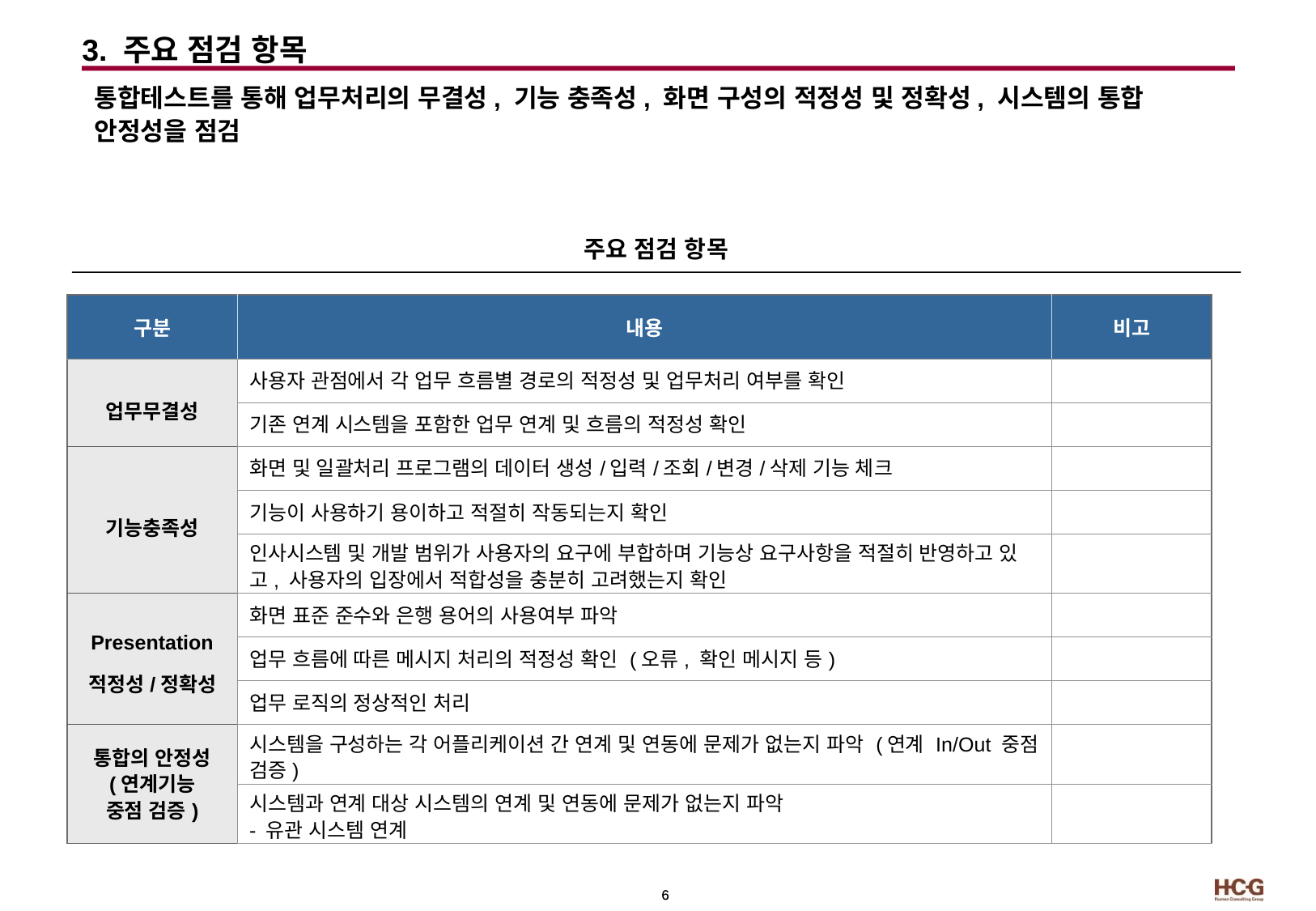

3. 주요 점검 항목

통합테스트를 통해 업무처리의 무결성, 기능 충족성, 화면 구성의 적정성 및 정확성, 시스템의 통합 안정성을 점검
주요 점검 항목

| 구분 | 내용 | 비고 |
| --- | --- | --- |
| 업무무결성 | 사용자 관점에서 각 업무 흐름별 경로의 적정성 및 업무처리 여부를 확인 |  |
|  | 기존 연계 시스템을 포함한 업무 연계 및 흐름의 적정성 확인 |  |
| 기능충족성 | 화면 및 일괄처리 프로그램의 데이터 생성/입력/조회/변경/삭제 기능 체크 |  |
|  | 기능이 사용하기 용이하고 적절히 작동되는지 확인 |  |
|  | 인사시스템 및 개발 범위가 사용자의 요구에 부합하며 기능상 요구사항을 적절히 반영하고 있고, 사용자의 입장에서 적합성을 충분히 고려했는지 확인 |  |
| Presentation 적정성/정확성 | 화면 표준 준수와 은행 용어의 사용여부 파악 |  |
|  | 업무 흐름에 따른 메시지 처리의 적정성 확인 (오류, 확인 메시지 등) |  |
|  | 업무 로직의 정상적인 처리 |  |
| 통합의 안정성 (연계기능 중점 검증) | 시스템을 구성하는 각 어플리케이션 간 연계 및 연동에 문제가 없는지 파악 (연계 In/Out 중점 검증) |  |
|  | 시스템과 연계 대상 시스템의 연계 및 연동에 문제가 없는지 파악 - 유관 시스템 연계 |  |